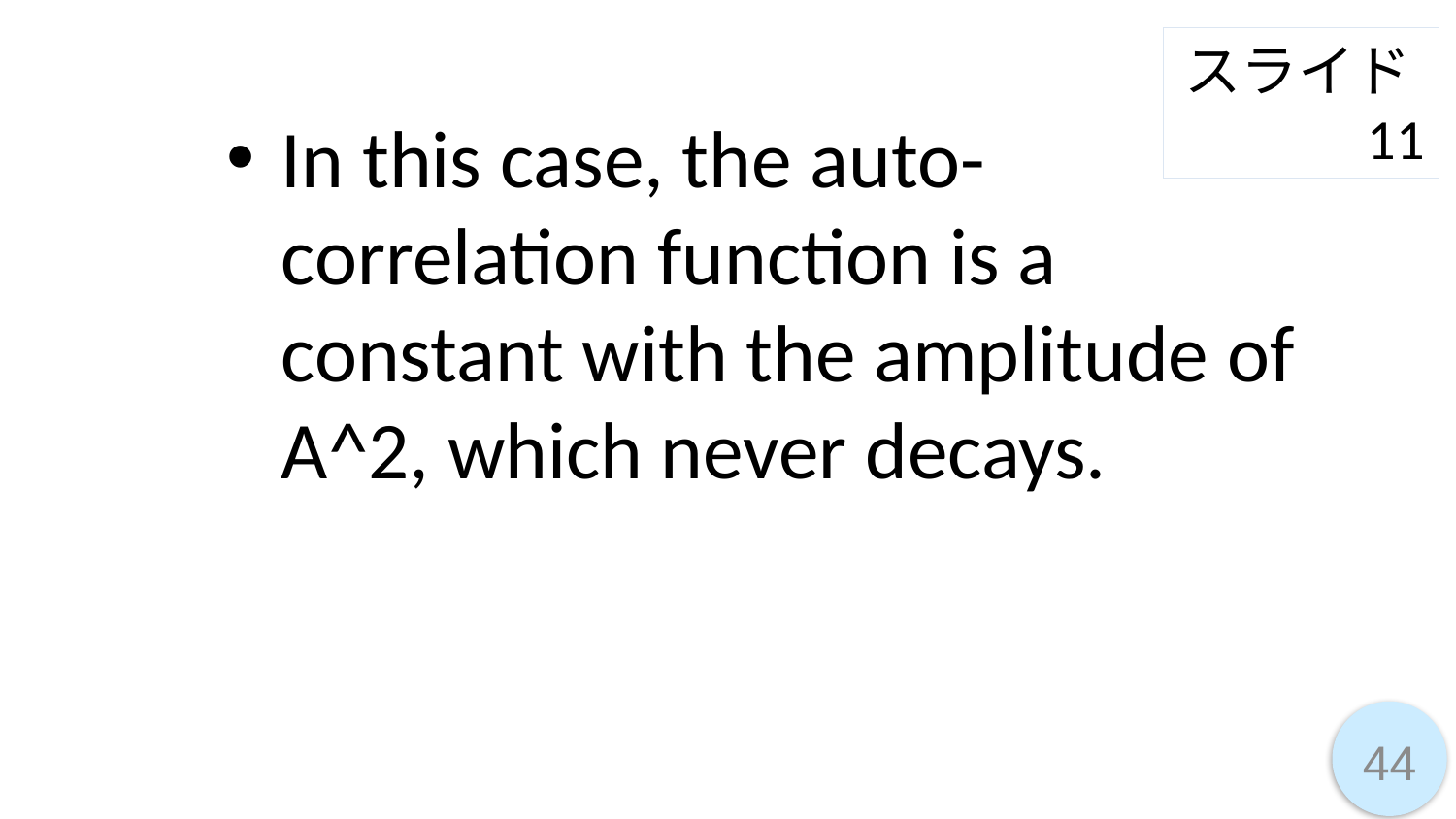

スライド11
In this case, the auto-correlation function is a constant with the amplitude of A^2, which never decays.
44